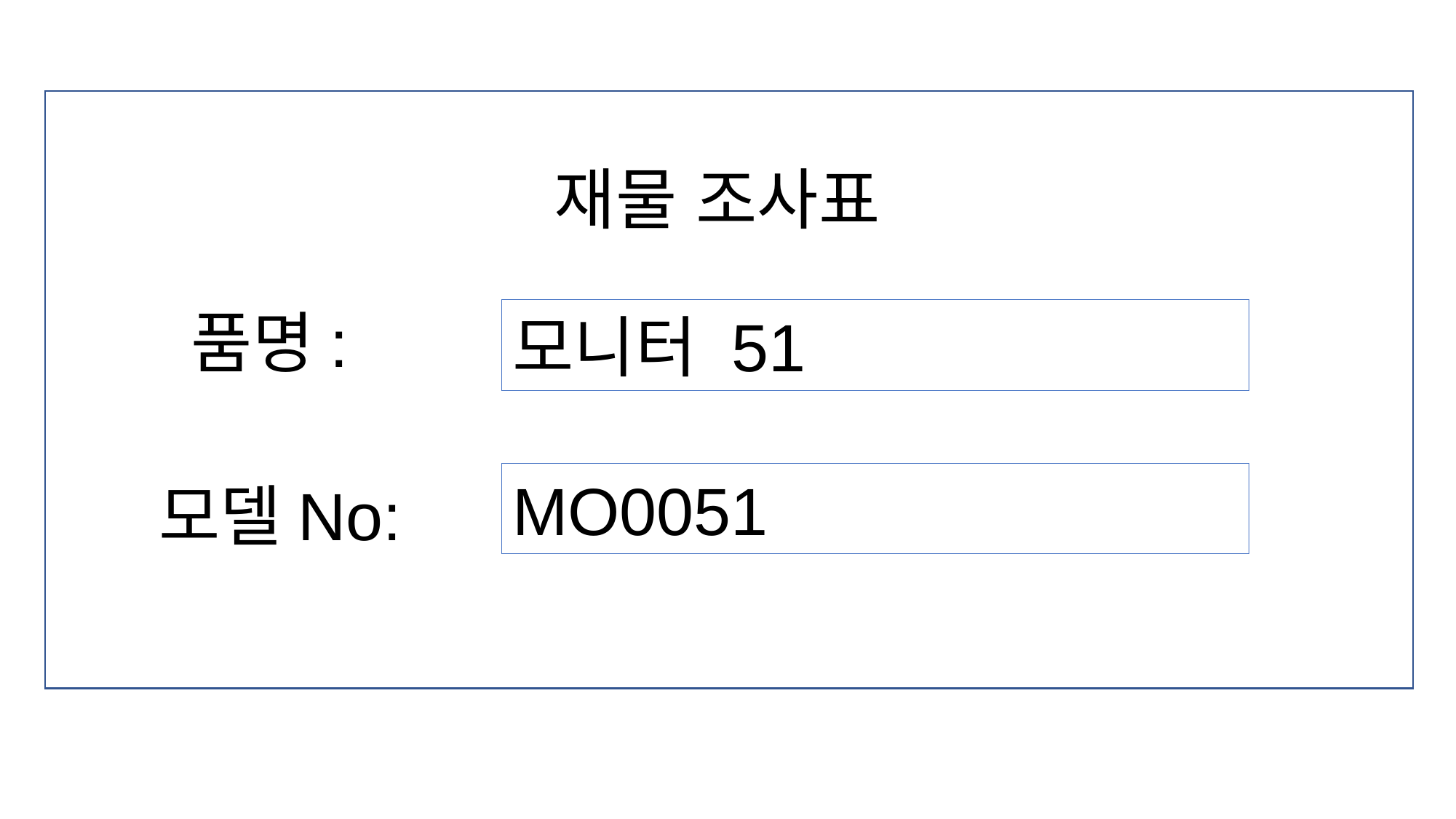

재물 조사표
품명:
모니터 51
MO0051
모델No: